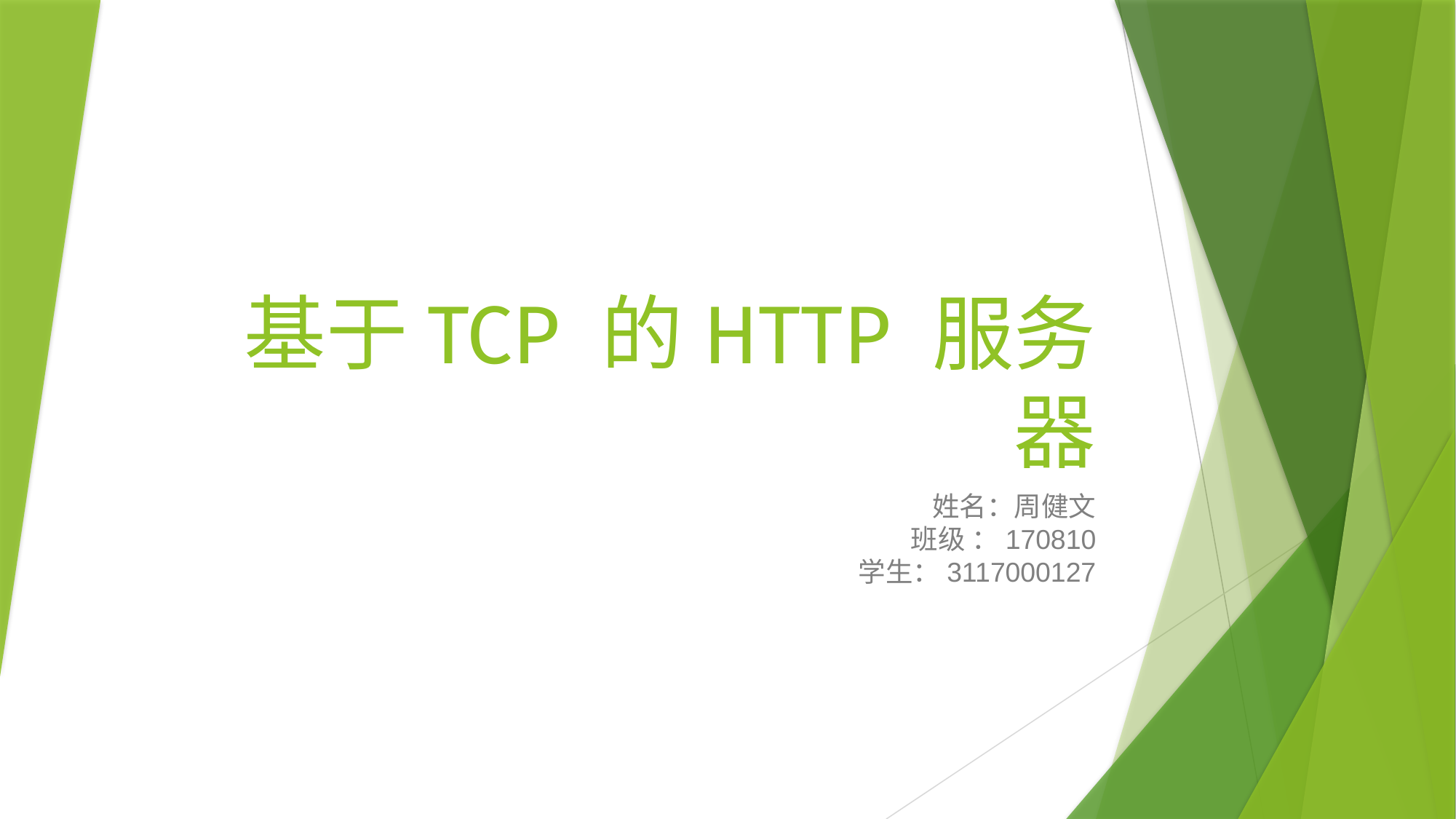

# 基于TCP 的HTTP 服务器
姓名：周健文
班级 ：170810
学生：3117000127